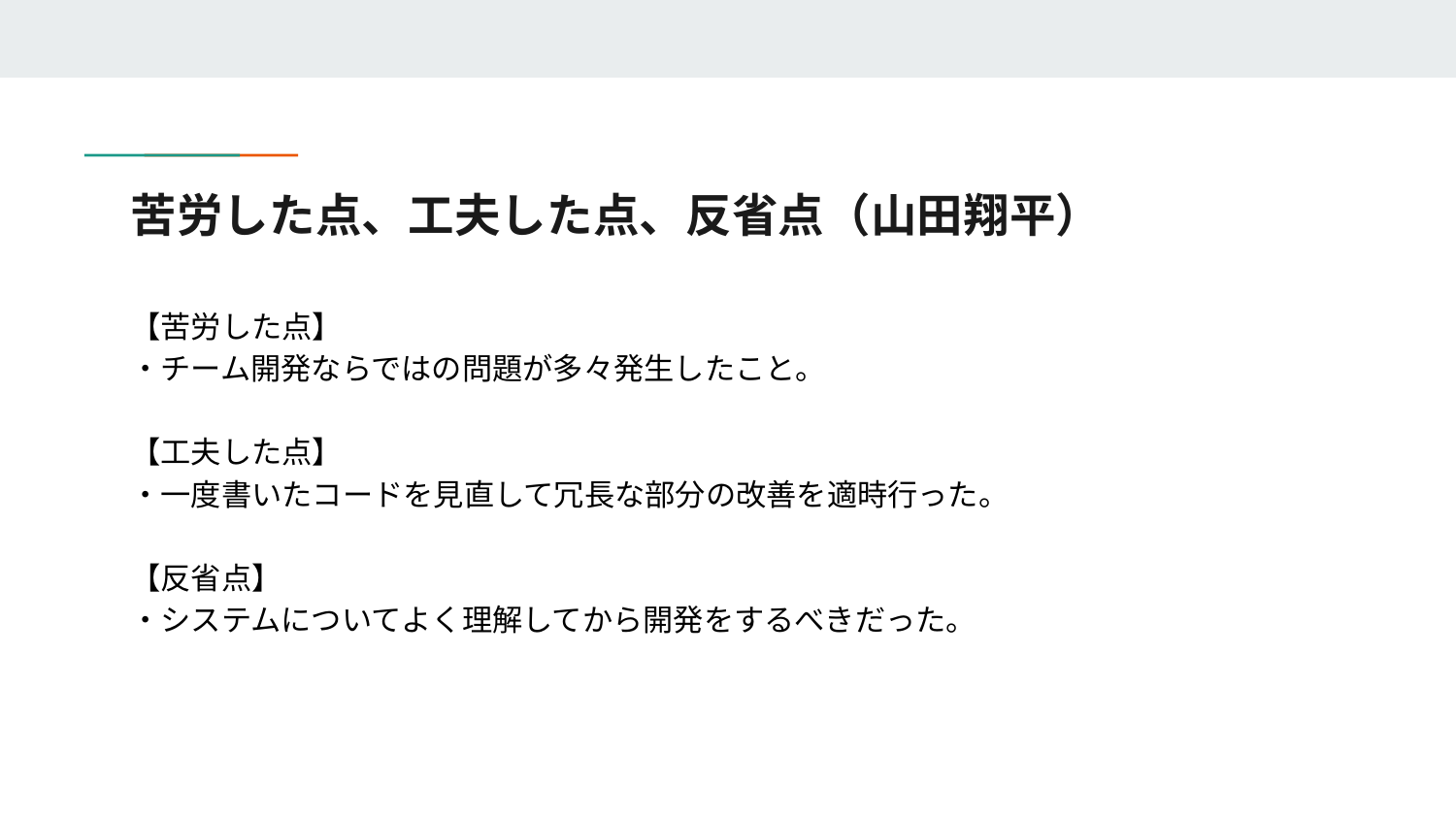

# 苦労した点、工夫した点、反省点（山田翔平）
【苦労した点】
・チーム開発ならではの問題が多々発生したこと。

【工夫した点】
・一度書いたコードを見直して冗長な部分の改善を適時行った。

【反省点】
・システムについてよく理解してから開発をするべきだった。